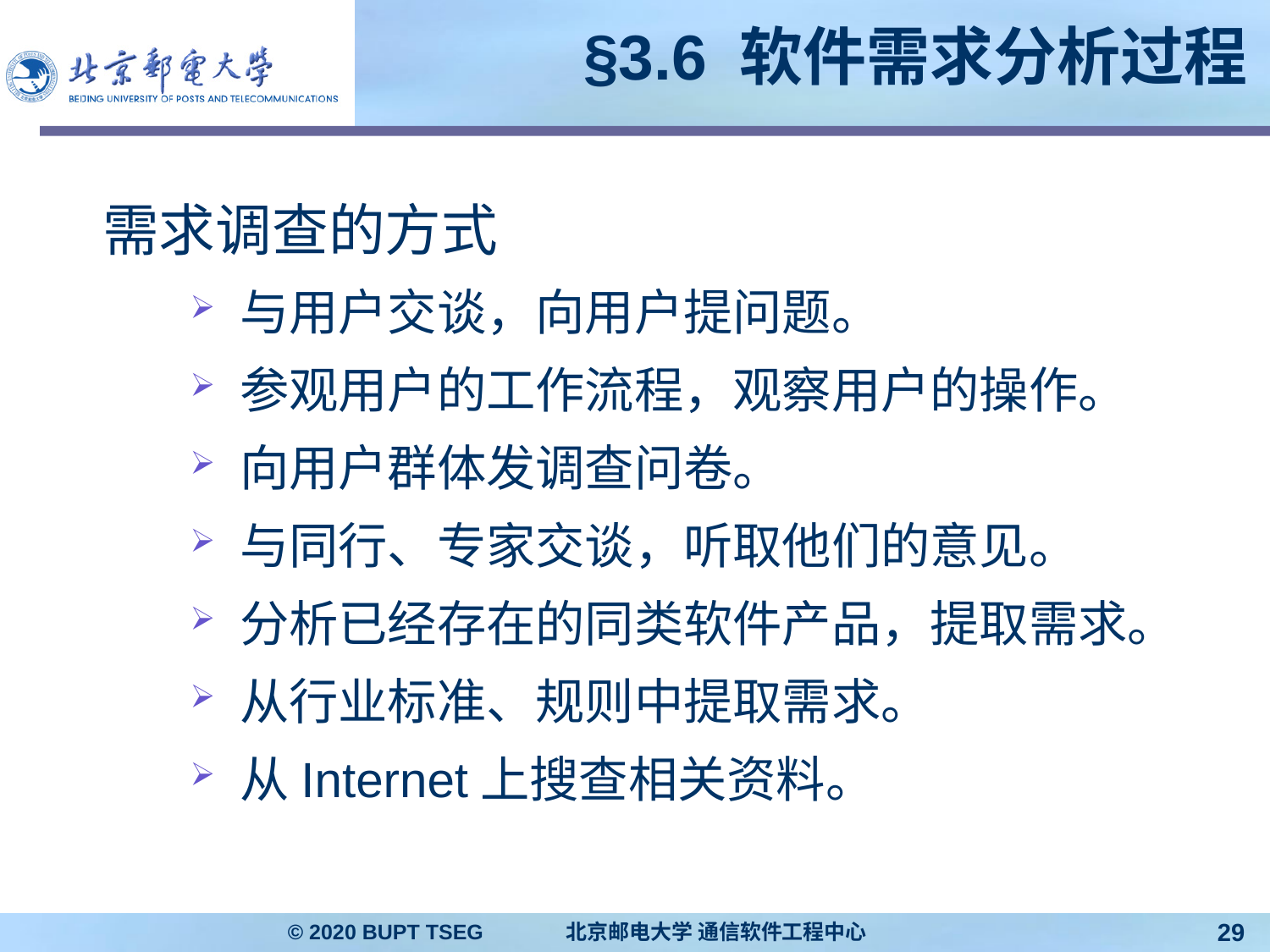

# §3.6 软件需求分析过程
需求调查的方式
与用户交谈，向用户提问题。
参观用户的工作流程，观察用户的操作。
向用户群体发调查问卷。
与同行、专家交谈，听取他们的意见。
分析已经存在的同类软件产品，提取需求。
从行业标准、规则中提取需求。
从Internet上搜查相关资料。
© 2020 BUPT TSEG             北京邮电大学 通信软件工程中心